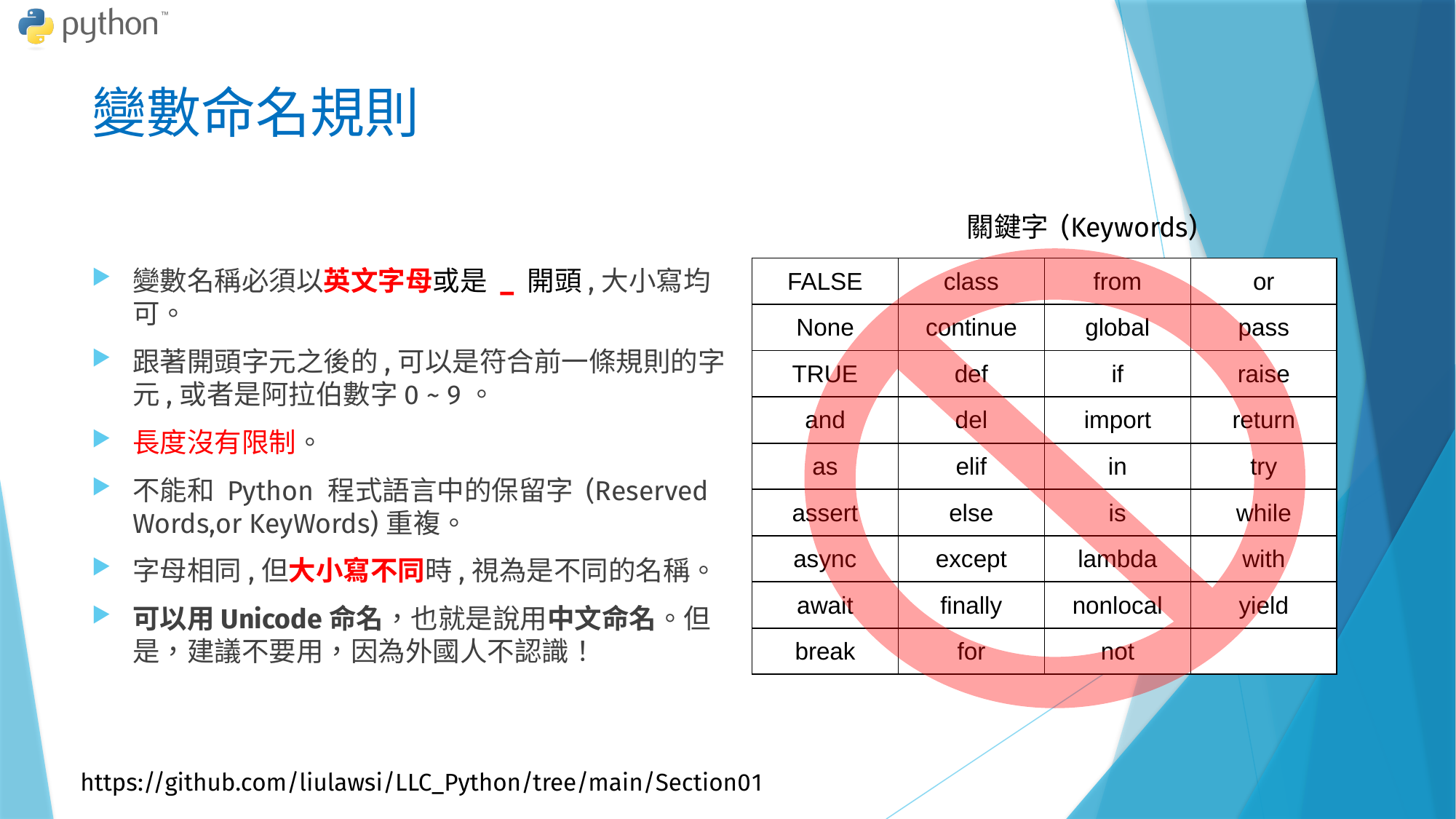

# 變數命名規則
關鍵字 (Keywords)

變數名稱必須以英文字母或是 _ 開頭,大小寫均可。
跟著開頭字元之後的,可以是符合前一條規則的字元,或者是阿拉伯數字0 ~ 9。
長度沒有限制。
不能和 Python 程式語言中的保留字 (Reserved  Words,or KeyWords)重複。
字母相同,但大小寫不同時,視為是不同的名稱。
可以用Unicode命名，也就是說用中文命名。但是，建議不要用，因為外國人不認識！
| FALSE | class | from | or |
| --- | --- | --- | --- |
| None | continue | global | pass |
| TRUE | def | if | raise |
| and | del | import | return |
| as | elif | in | try |
| assert | else | is | while |
| async | except | lambda | with |
| await | finally | nonlocal | yield |
| break | for | not |  |